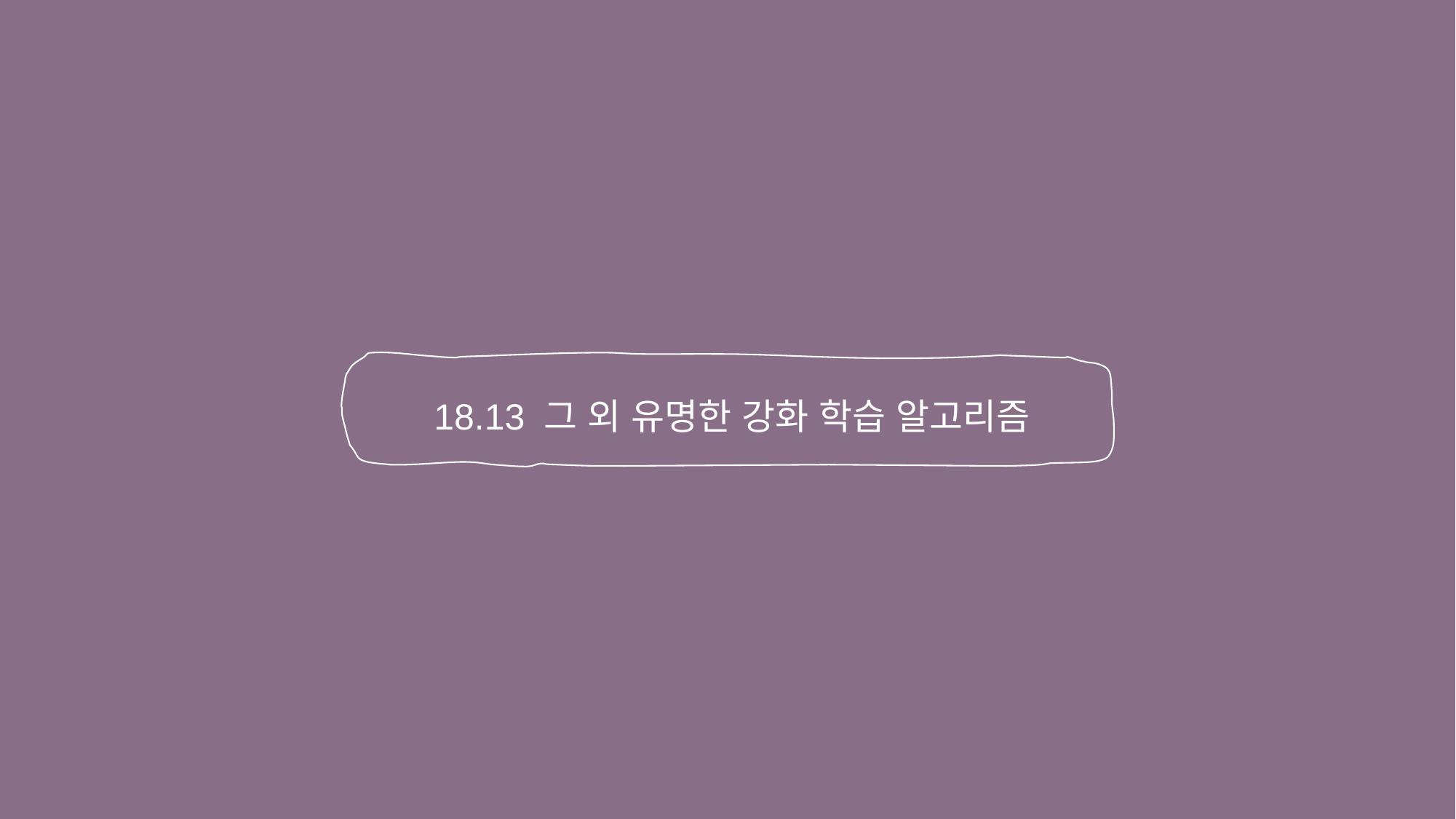

18.13 그 외 유명한 강화 학습 알고리즘